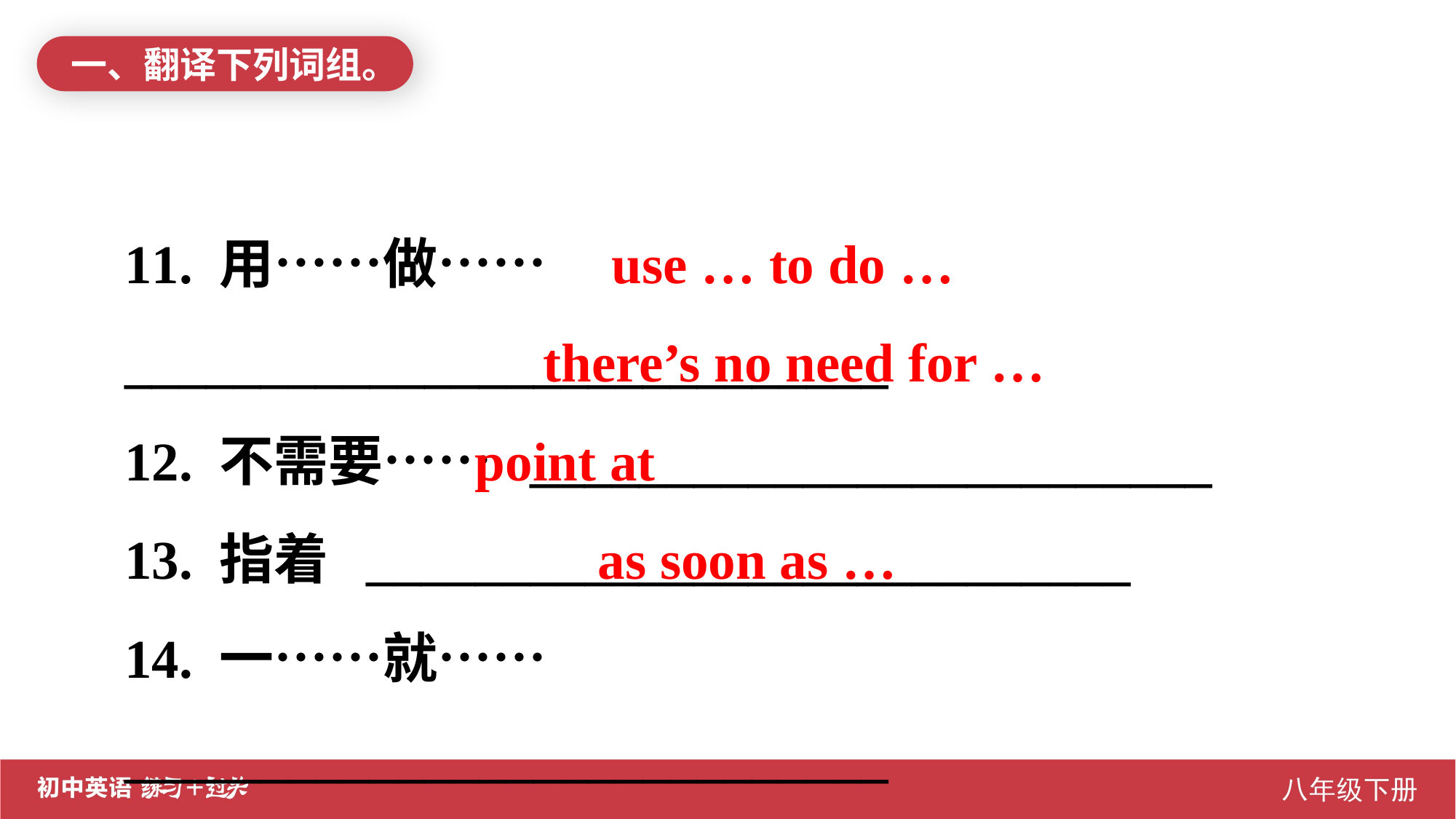

一、翻译下列词组。
11. 用……做……  ____________________________
12. 不需要……  _________________________
13. 指着  ____________________________
14. 一……就…… ____________________________
          use … to do …
     there’s no need for …
point at
         as soon as …